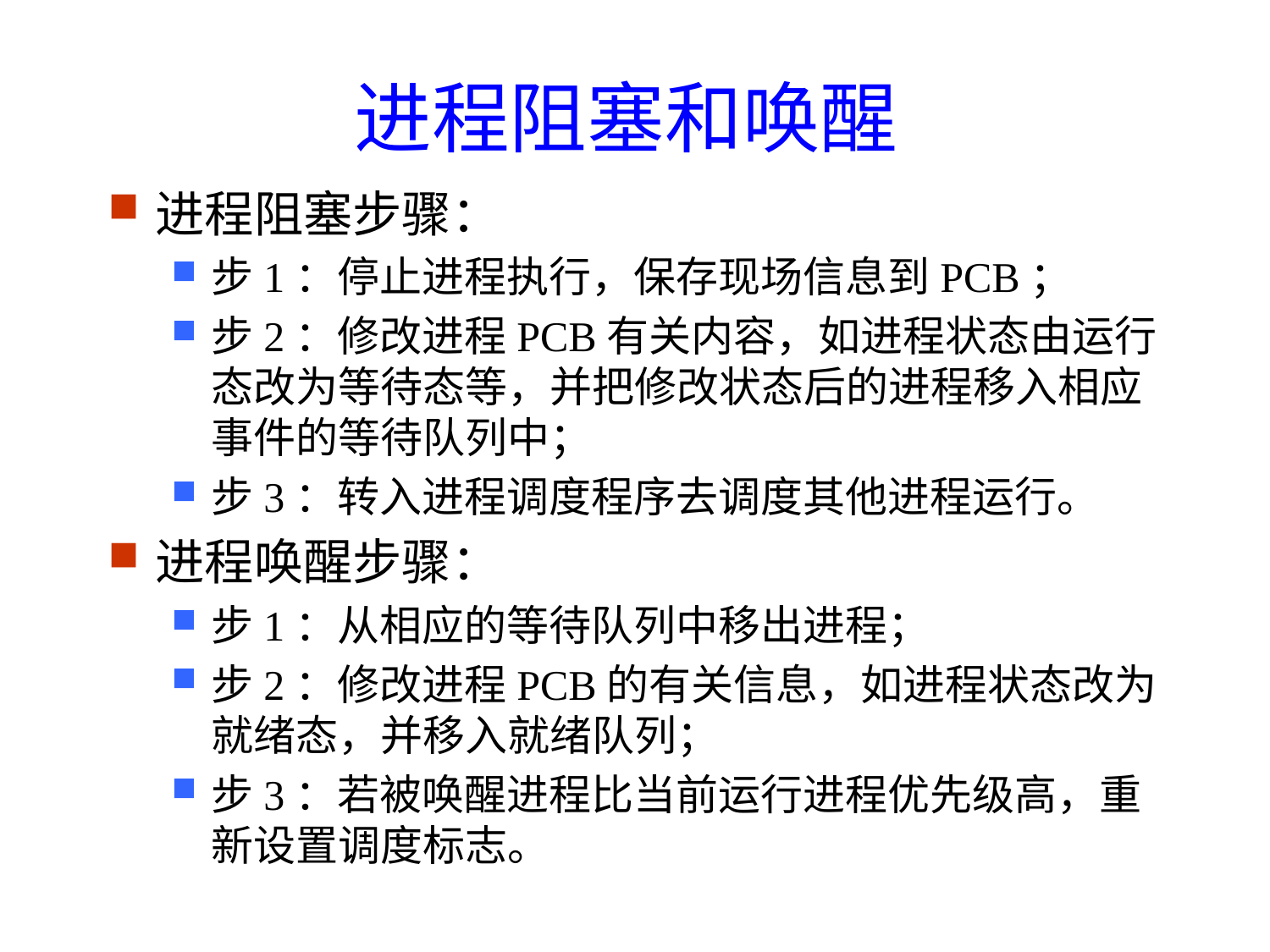

进程阻塞和唤醒
进程阻塞步骤：
步1：停止进程执行，保存现场信息到PCB；
步2：修改进程PCB有关内容，如进程状态由运行态改为等待态等，并把修改状态后的进程移入相应事件的等待队列中；
步3：转入进程调度程序去调度其他进程运行。
进程唤醒步骤：
步1：从相应的等待队列中移出进程；
步2：修改进程PCB的有关信息，如进程状态改为就绪态，并移入就绪队列；
步3：若被唤醒进程比当前运行进程优先级高，重新设置调度标志。